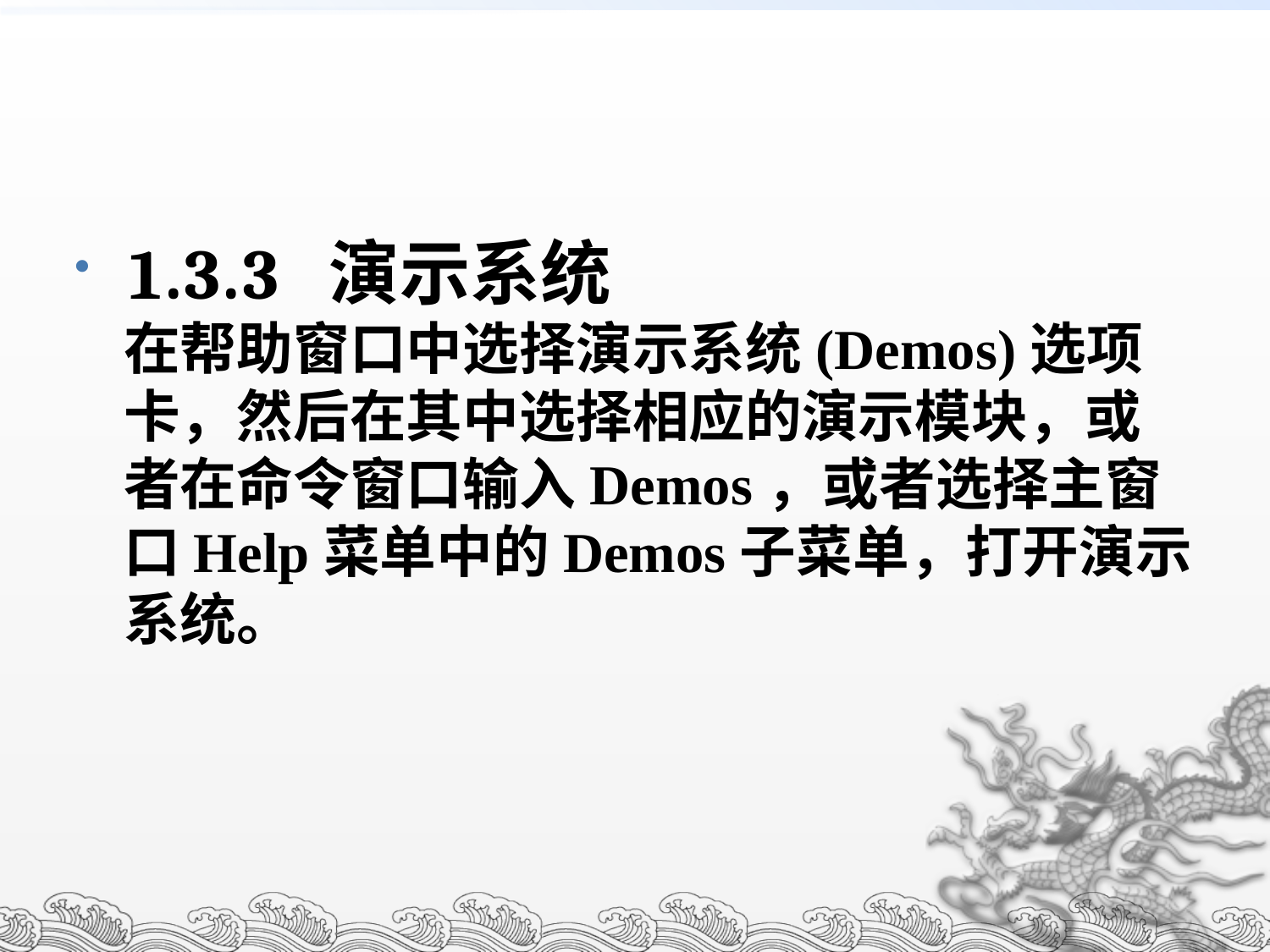

1.3.3  演示系统
在帮助窗口中选择演示系统(Demos)选项卡，然后在其中选择相应的演示模块，或者在命令窗口输入Demos，或者选择主窗口Help菜单中的Demos子菜单，打开演示系统。